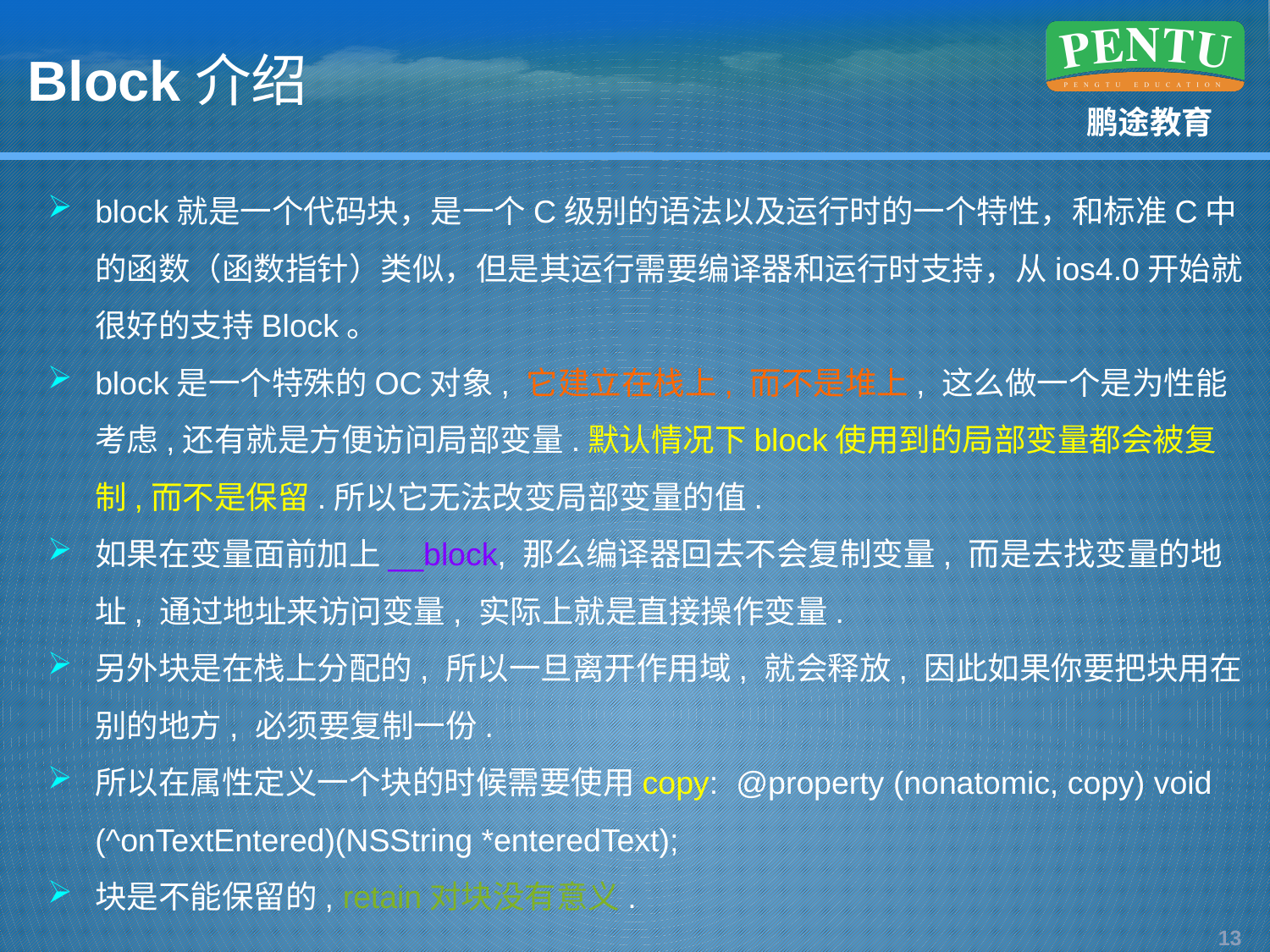

# Block介绍
block就是一个代码块，是一个C级别的语法以及运行时的一个特性，和标准C中的函数（函数指针）类似，但是其运行需要编译器和运行时支持，从ios4.0开始就很好的支持Block。
block是一个特殊的OC对象, 它建立在栈上, 而不是堆上, 这么做一个是为性能考虑,还有就是方便访问局部变量.默认情况下block使用到的局部变量都会被复制,而不是保留.所以它无法改变局部变量的值.
如果在变量面前加上__block, 那么编译器回去不会复制变量, 而是去找变量的地址, 通过地址来访问变量, 实际上就是直接操作变量.
另外块是在栈上分配的, 所以一旦离开作用域, 就会释放, 因此如果你要把块用在别的地方, 必须要复制一份.
所以在属性定义一个块的时候需要使用copy:  @property (nonatomic, copy) void (^onTextEntered)(NSString *enteredText);
块是不能保留的, retain对块没有意义.
13